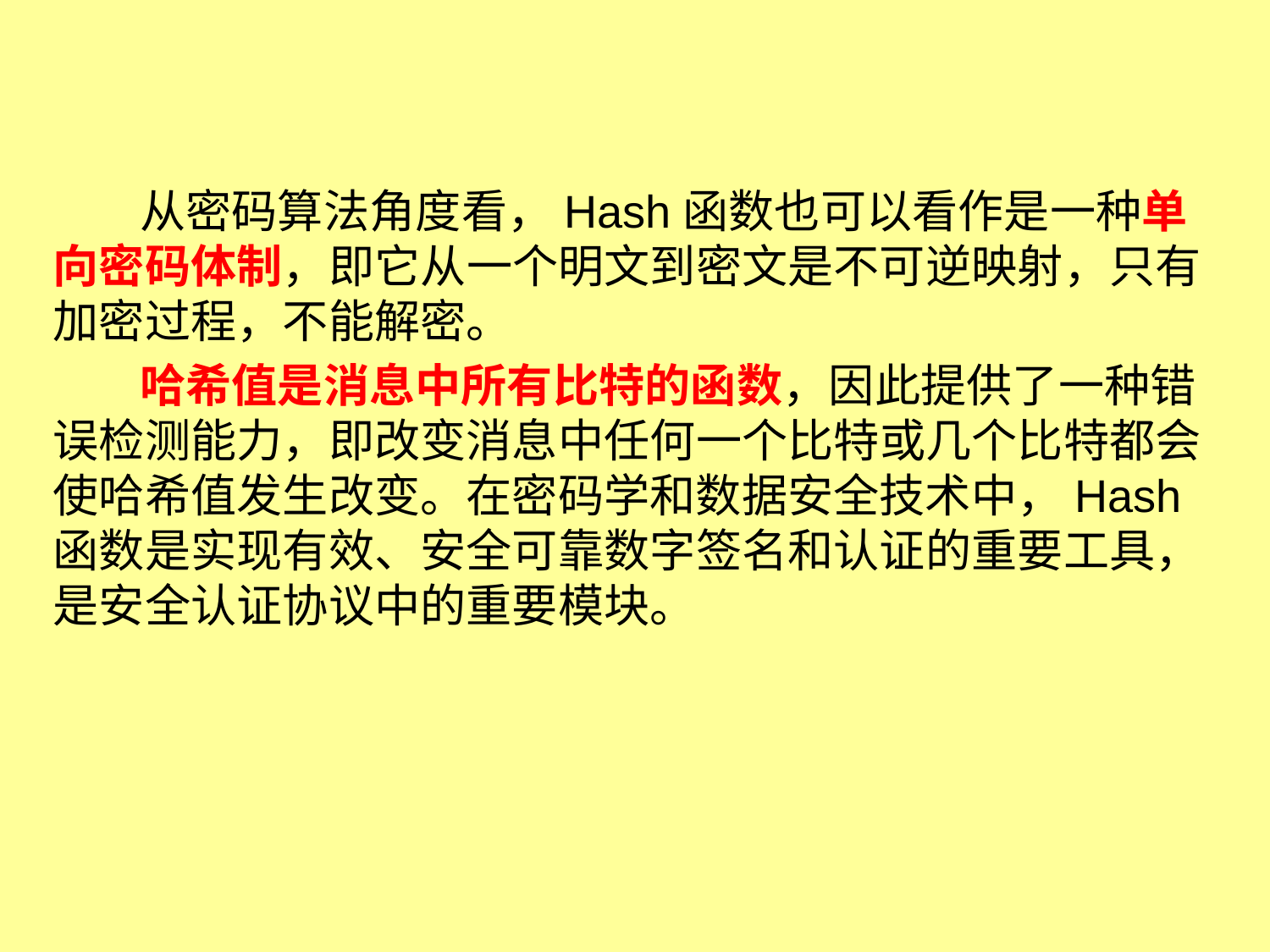

#
从密码算法角度看，Hash函数也可以看作是一种单向密码体制，即它从一个明文到密文是不可逆映射，只有加密过程，不能解密。
哈希值是消息中所有比特的函数，因此提供了一种错误检测能力，即改变消息中任何一个比特或几个比特都会使哈希值发生改变。在密码学和数据安全技术中，Hash函数是实现有效、安全可靠数字签名和认证的重要工具，是安全认证协议中的重要模块。